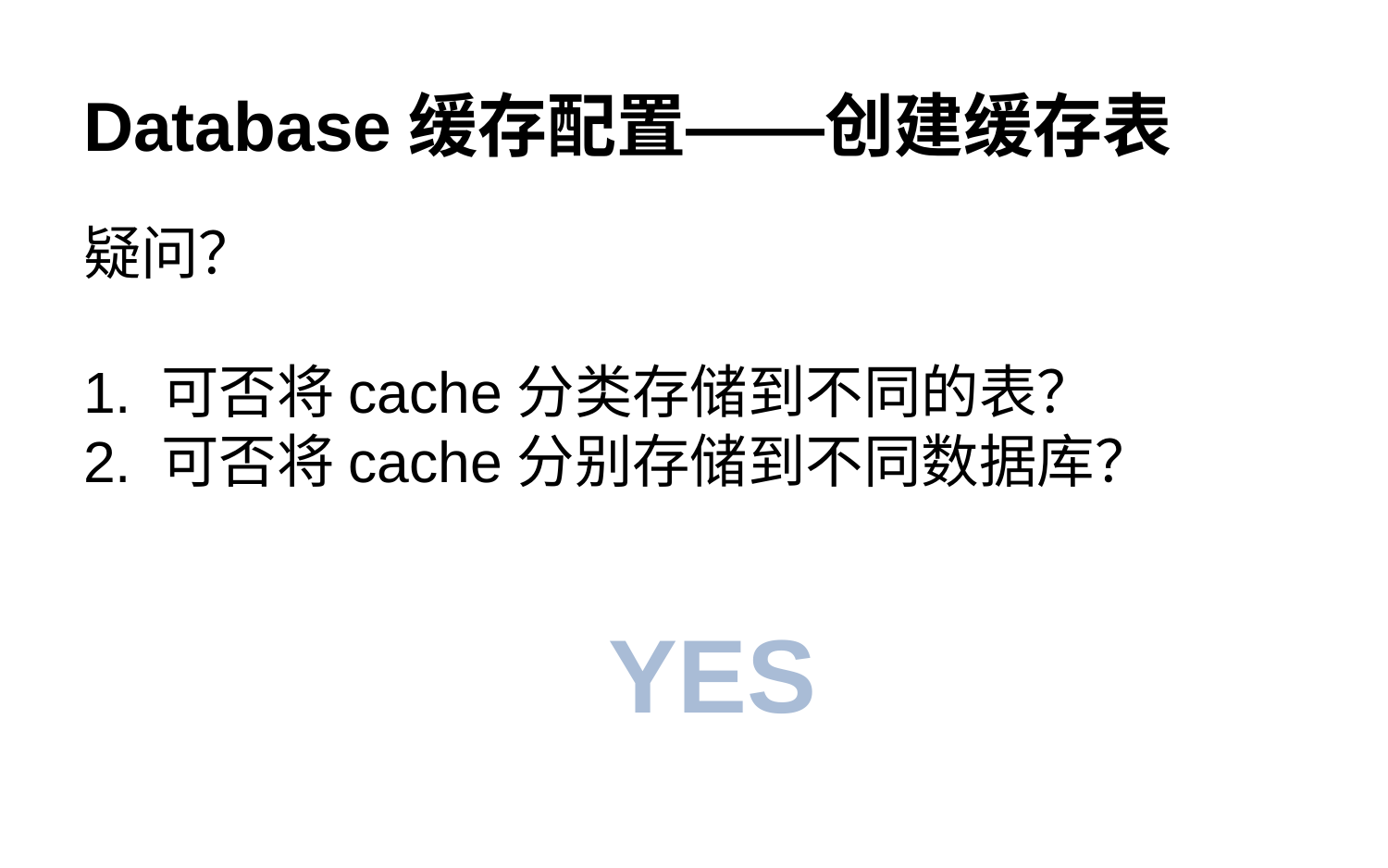

# Database缓存配置——创建缓存表
疑问？

可否将cache分类存储到不同的表？
可否将cache分别存储到不同数据库？
YES